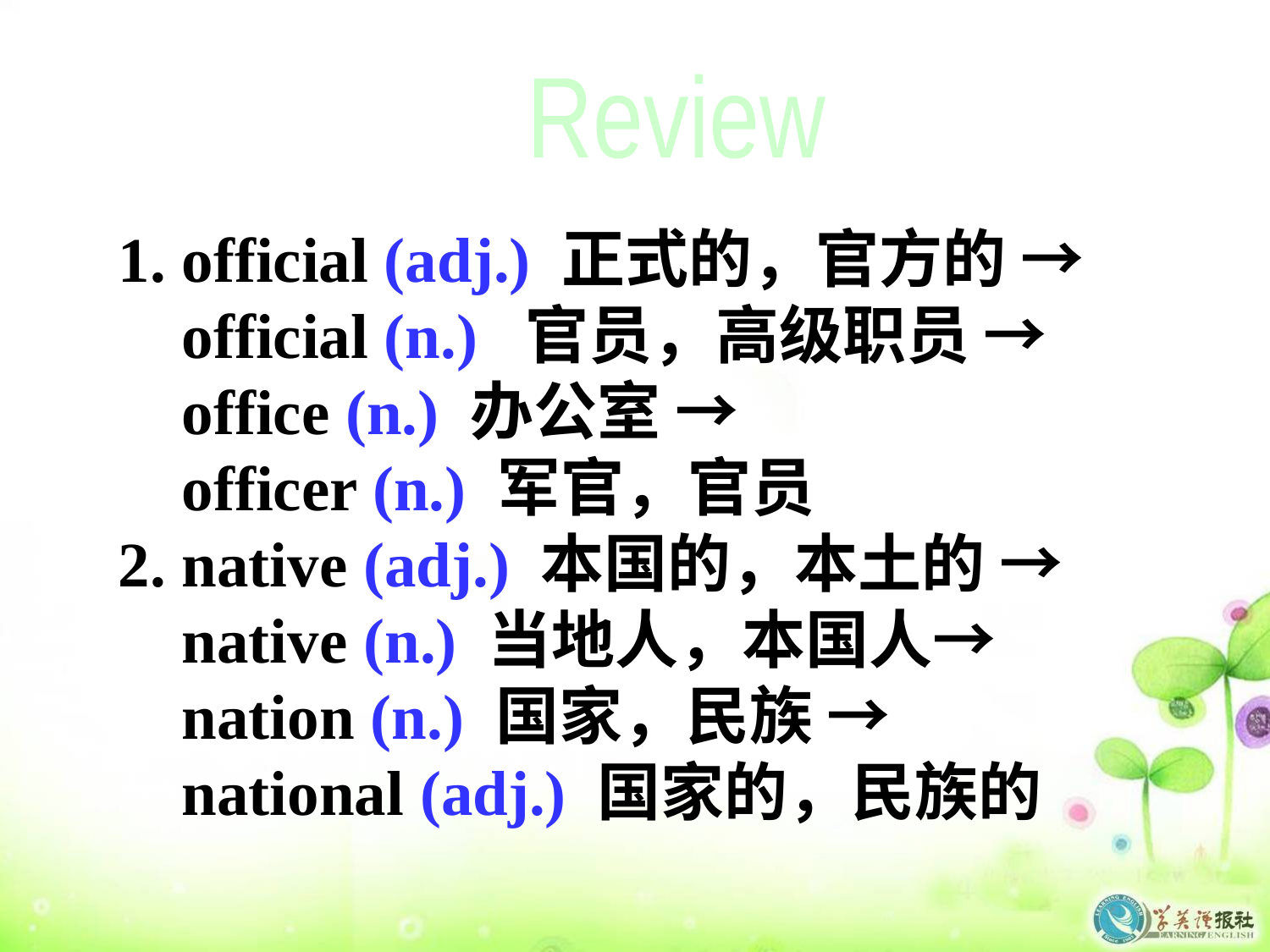

Review
1. official (adj.) 正式的，官方的 →
    official (n.)  官员，高级职员 →
    office (n.) 办公室 →
    officer (n.) 军官，官员
2. native (adj.) 本国的，本土的 →
    native (n.) 当地人，本国人→
    nation (n.) 国家，民族 →
    national (adj.) 国家的，民族的